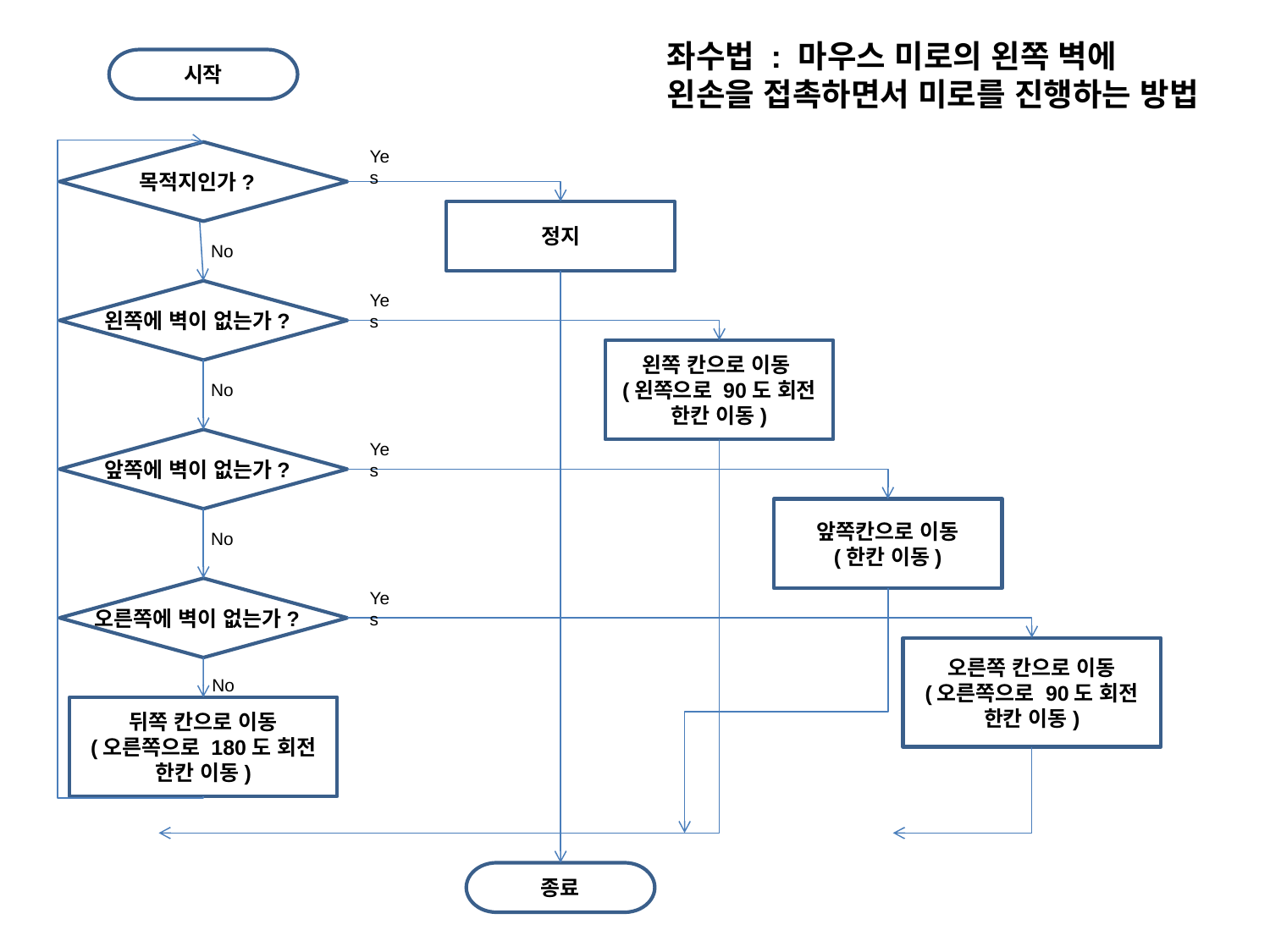

좌수법 : 마우스 미로의 왼쪽 벽에
왼손을 접촉하면서 미로를 진행하는 방법

시작
Yes
목적지인가?
정지
No
왼쪽에 벽이 없는가?
Yes
왼쪽 칸으로 이동
(왼쪽으로 90도 회전
한칸 이동)
No
앞쪽에 벽이 없는가?
Yes
앞쪽칸으로 이동
(한칸 이동)
No
오른쪽에 벽이 없는가?
Yes
오른쪽 칸으로 이동
(오른쪽으로 90도 회전
한칸 이동)
No
뒤쪽 칸으로 이동
(오른쪽으로 180도 회전
한칸 이동)
종료